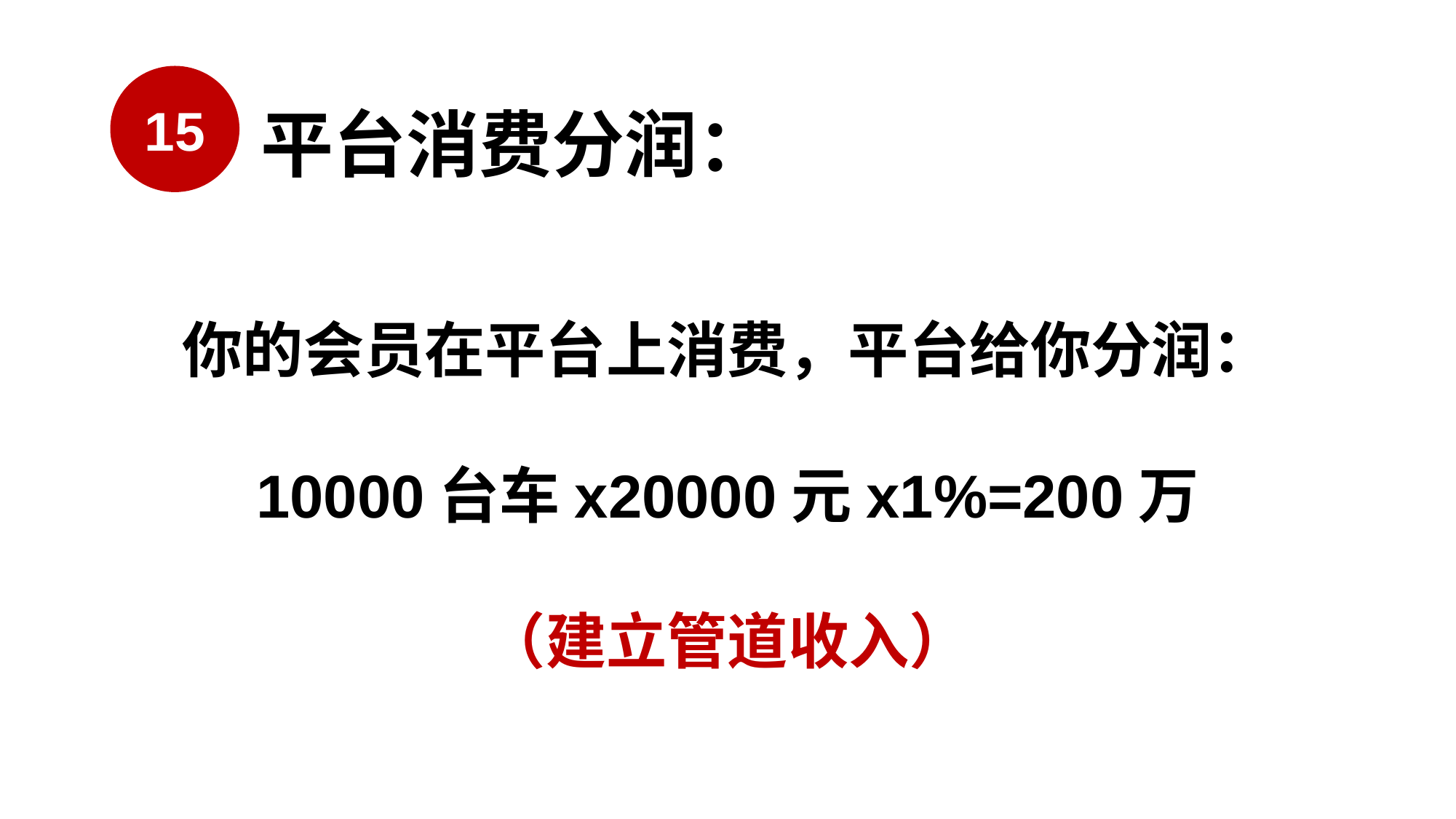

15
平台消费分润：
你的会员在平台上消费，平台给你分润：
10000台车x20000元x1%=200万
（建立管道收入）